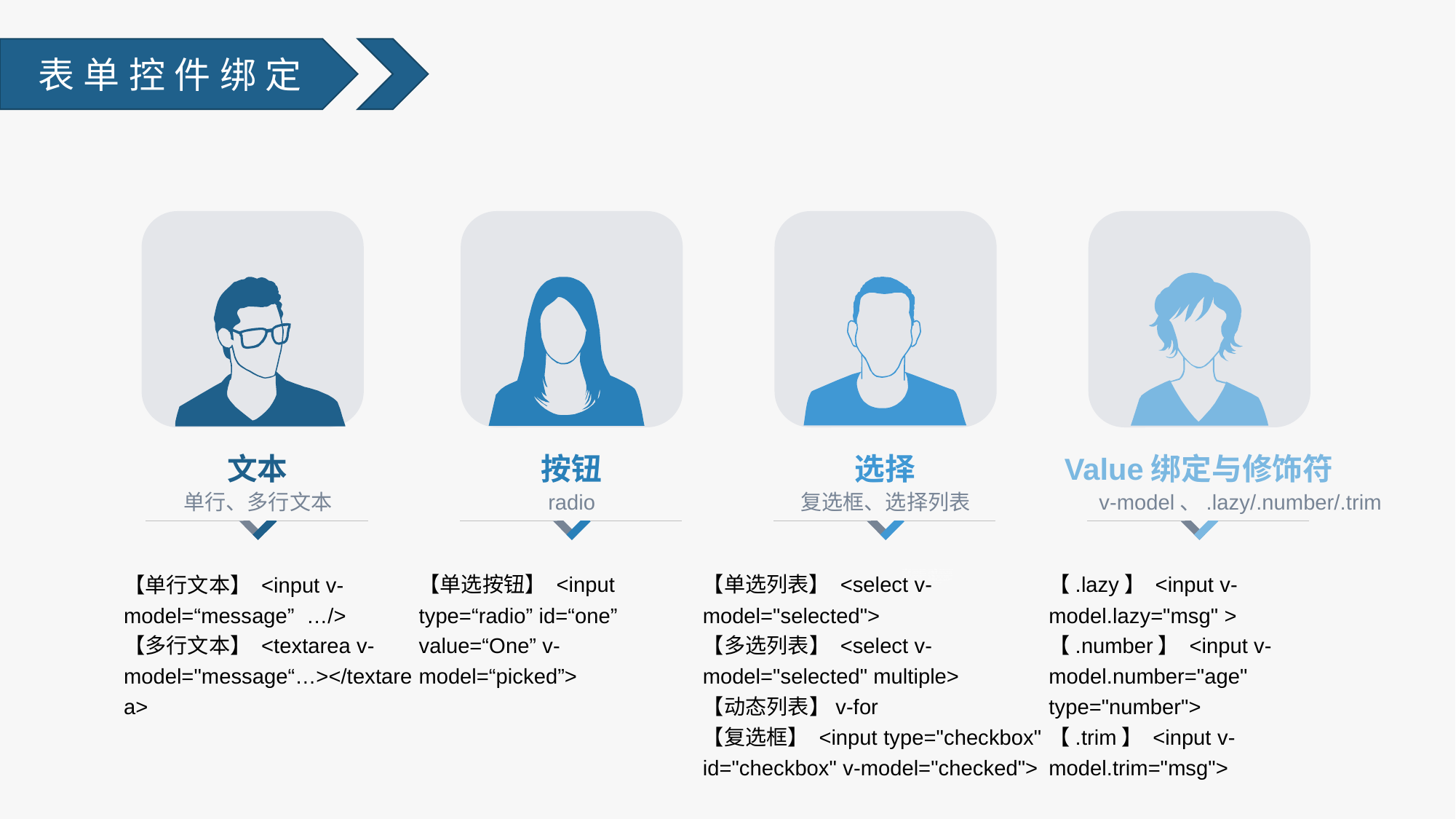

表单控件绑定

按钮
文本
选择
Value绑定与修饰符
单行、多行文本
复选框、选择列表
radio
v-model、.lazy/.number/.trim

【单行文本】 <input v-model=“message”  …/>
【多行文本】 <textarea v-model="message“…></textarea>
【单选按钮】 <input type=“radio” id=“one” value=“One” v-model=“picked”>
【单选列表】 <select v-model="selected">
【多选列表】 <select v-model="selected" multiple>
【动态列表】v-for
【复选框】 <input type="checkbox" id="checkbox" v-model="checked">
【.lazy】 <input v-model.lazy="msg" >
【.number】 <input v-model.number="age" type="number">
【.trim】 <input v-model.trim="msg">